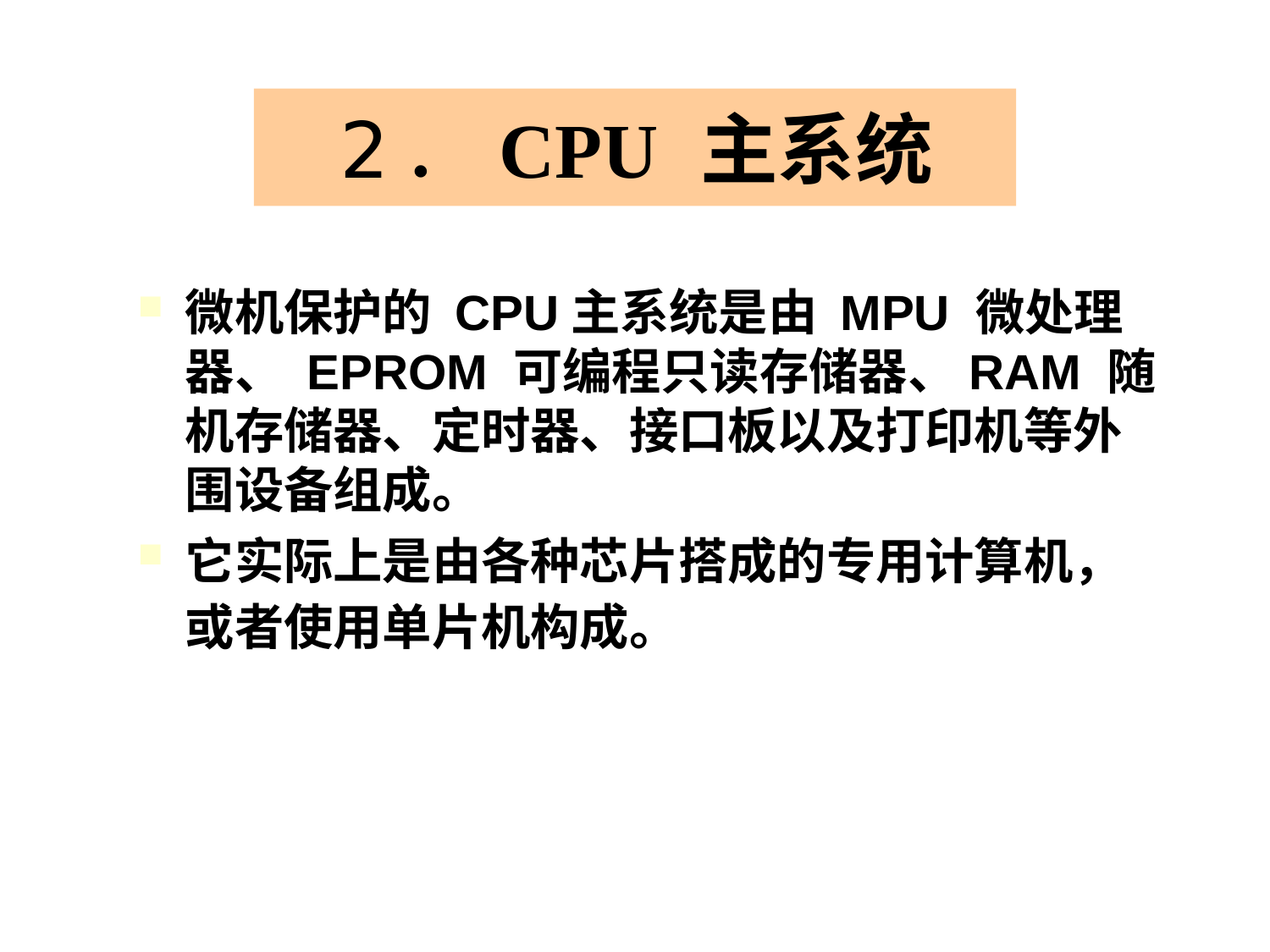

# 2．CPU 主系统
微机保护的 CPU主系统是由 MPU 微处理器、 EPROM 可编程只读存储器、RAM 随机存储器、定时器、接口板以及打印机等外围设备组成。
它实际上是由各种芯片搭成的专用计算机，或者使用单片机构成。